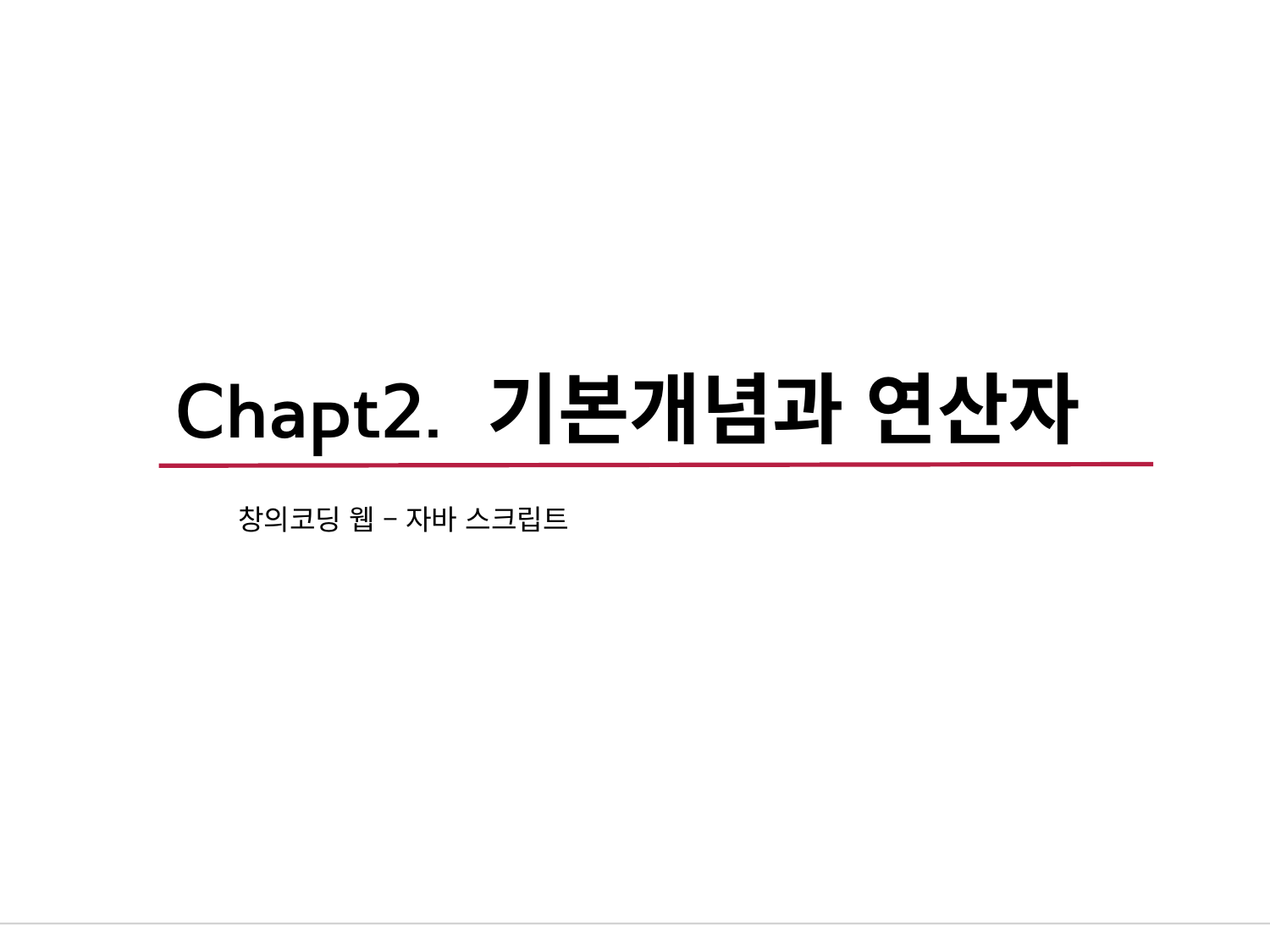

# Chapt2. 기본개념과 연산자
창의코딩 웹 – 자바 스크립트